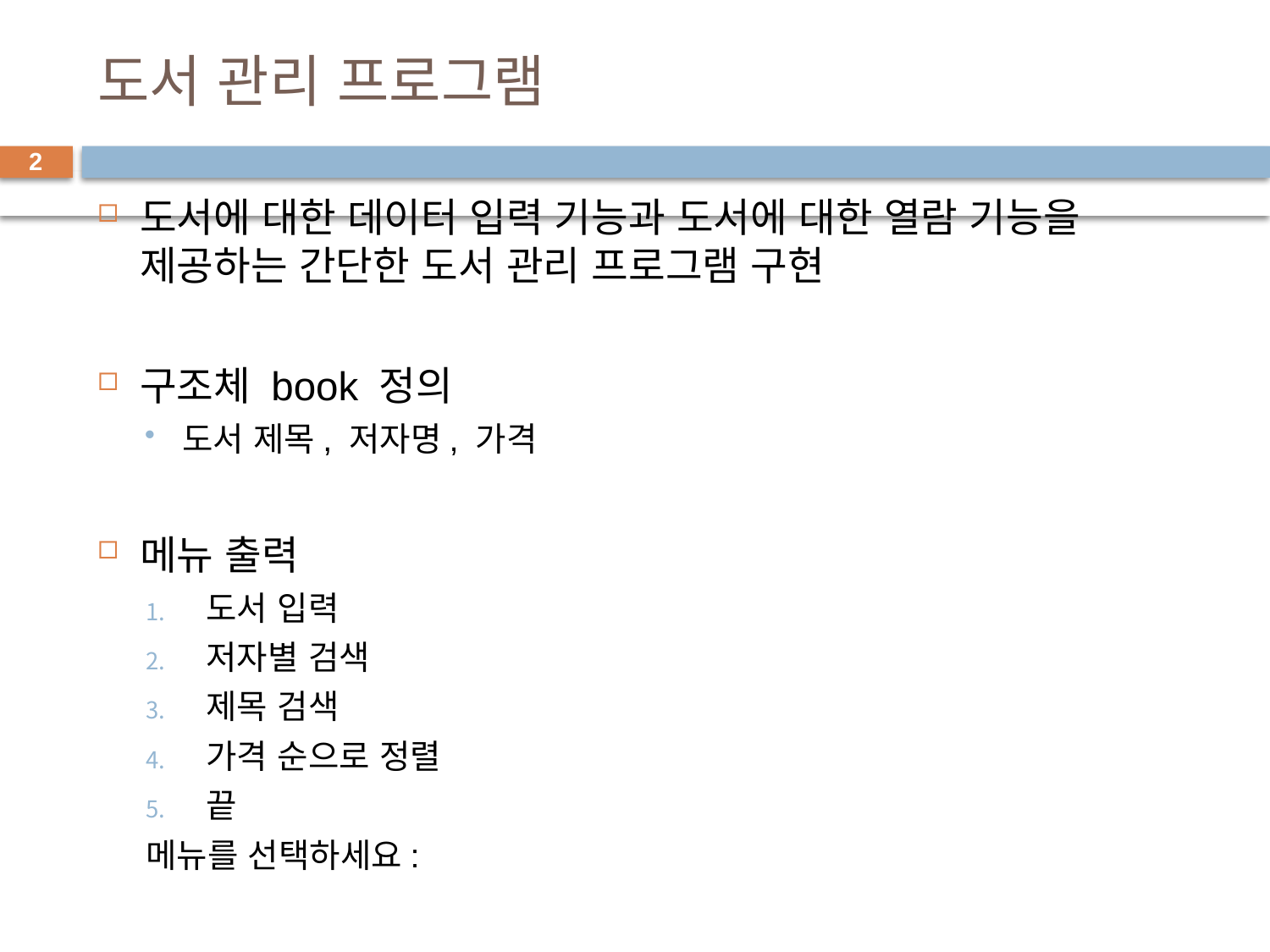

# 도서 관리 프로그램
2
도서에 대한 데이터 입력 기능과 도서에 대한 열람 기능을 제공하는 간단한 도서 관리 프로그램 구현

구조체 book 정의
도서 제목, 저자명, 가격

메뉴 출력
도서 입력
저자별 검색
제목 검색
가격 순으로 정렬
끝
메뉴를 선택하세요: